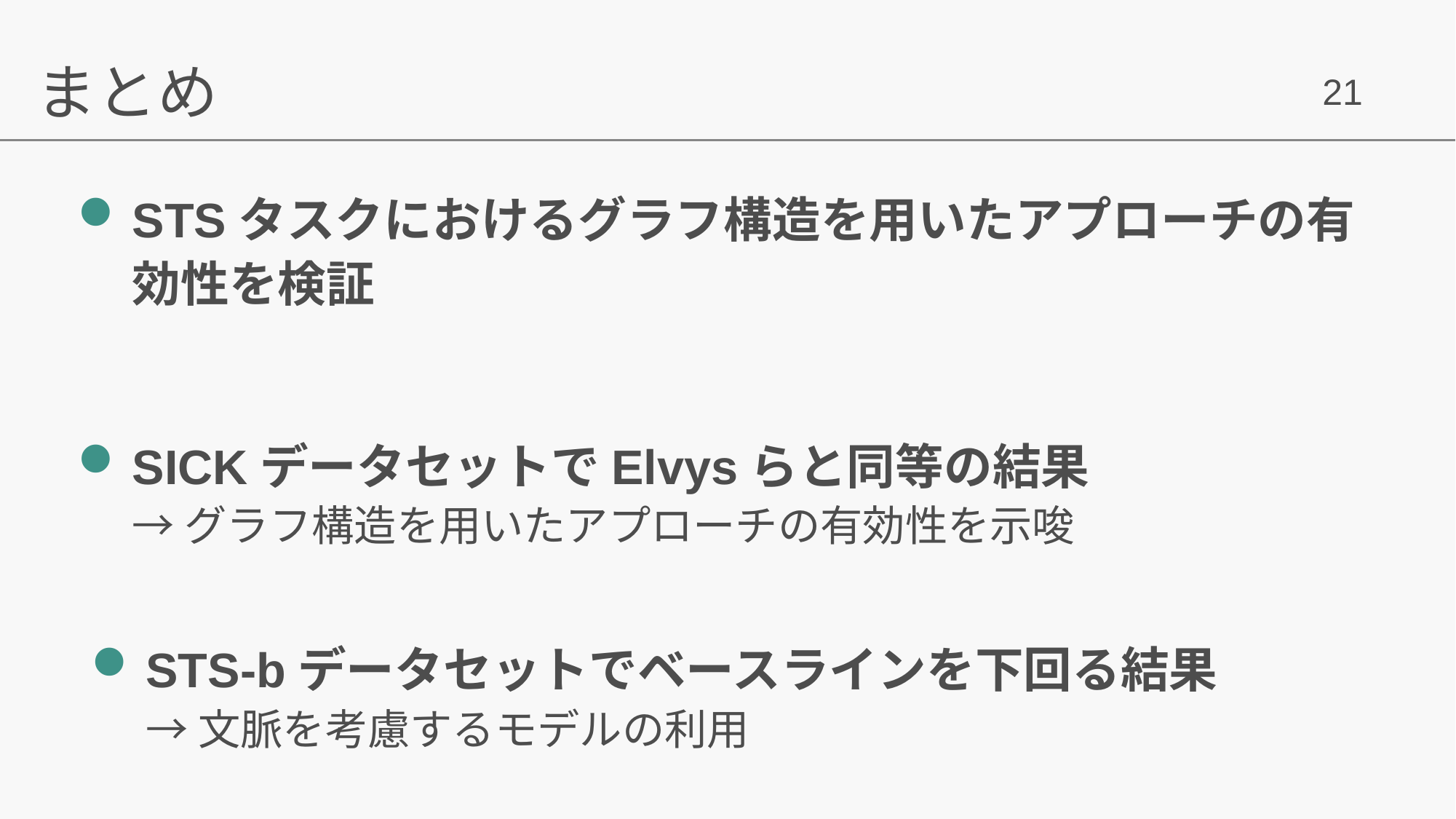

まとめ
STSタスクにおけるグラフ構造を用いたアプローチの有効性を検証

SICKデータセットでElvysらと同等の結果
→グラフ構造を用いたアプローチの有効性を示唆

STS-bデータセットでベースラインを下回る結果
→文脈を考慮するモデルの利用